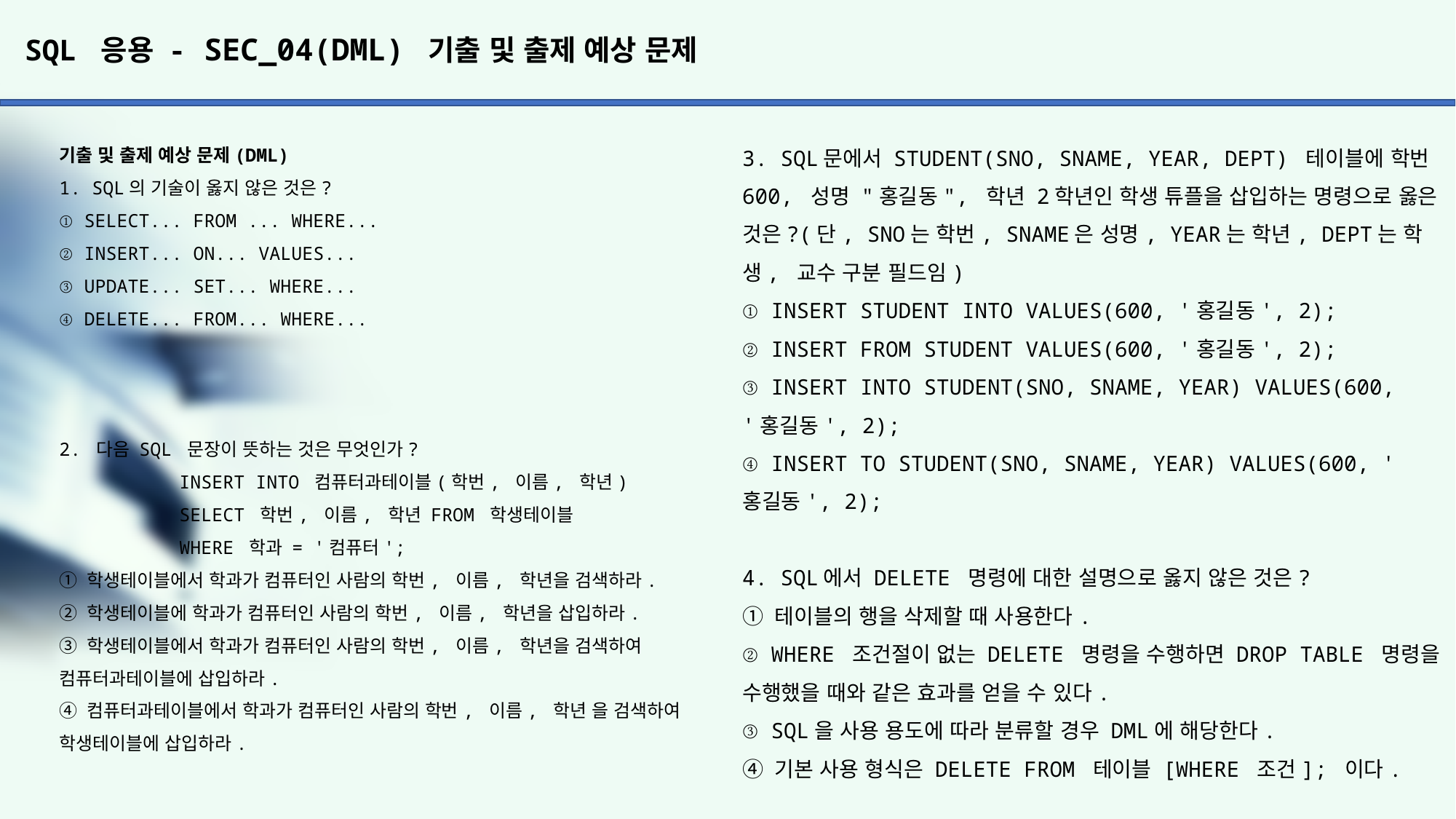

# SQL 응용 - SEC_04(DML) 기출 및 출제 예상 문제
3. SQL문에서 STUDENT(SNO, SNAME, YEAR, DEPT) 테이블에 학번 600, 성명 "홍길동", 학년 2학년인 학생 튜플을 삽입하는 명령으로 옳은 것은?(단, SNO는 학번, SNAME은 성명, YEAR는 학년, DEPT는 학생, 교수 구분 필드임)
① INSERT STUDENT INTO VALUES(600, '홍길동', 2);
② INSERT FROM STUDENT VALUES(600, '홍길동', 2);
③ INSERT INTO STUDENT(SNO, SNAME, YEAR) VALUES(600, '홍길동', 2);
④ INSERT TO STUDENT(SNO, SNAME, YEAR) VALUES(600, '홍길동', 2);

4. SQL에서 DELETE 명령에 대한 설명으로 옳지 않은 것은?
① 테이블의 행을 삭제할 때 사용한다.
② WHERE 조건절이 없는 DELETE 명령을 수행하면 DROP TABLE 명령을 수행했을 때와 같은 효과를 얻을 수 있다.
③ SQL을 사용 용도에 따라 분류할 경우 DML에 해당한다.
④ 기본 사용 형식은 DELETE FROM 테이블 [WHERE 조건]; 이다.
기출 및 출제 예상 문제(DML)
1. SQL의 기술이 옳지 않은 것은?
① SELECT... FROM ... WHERE...
② INSERT... ON... VALUES...
③ UPDATE... SET... WHERE...
④ DELETE... FROM... WHERE...

2. 다음 SQL 문장이 뜻하는 것은 무엇인가?
	 INSERT INTO 컴퓨터과테이블(학번, 이름, 학년)
	 SELECT 학번, 이름, 학년 FROM 학생테이블
	 WHERE 학과 = '컴퓨터';
① 학생테이블에서 학과가 컴퓨터인 사람의 학번, 이름, 학년을 검색하라.
② 학생테이블에 학과가 컴퓨터인 사람의 학번, 이름, 학년을 삽입하라.
③ 학생테이블에서 학과가 컴퓨터인 사람의 학번, 이름, 학년을 검색하여 컴퓨터과테이블에 삽입하라.
④ 컴퓨터과테이블에서 학과가 컴퓨터인 사람의 학번, 이름, 학년 을 검색하여 학생테이블에 삽입하라.